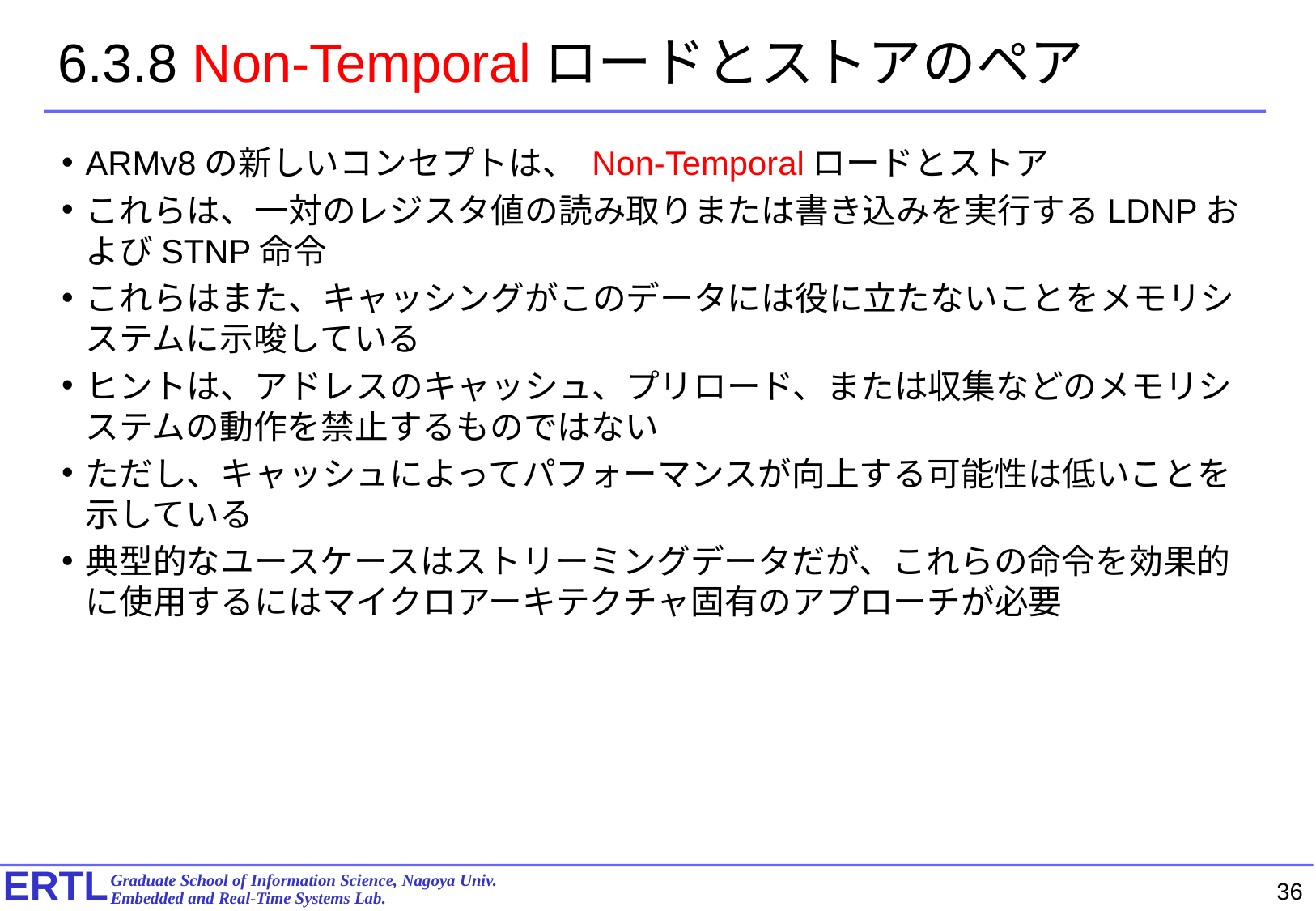

# 6.3.8 Non-Temporalロードとストアのペア
ARMv8の新しいコンセプトは、 Non-Temporalロードとストア
これらは、一対のレジスタ値の読み取りまたは書き込みを実行するLDNPおよびSTNP命令
これらはまた、キャッシングがこのデータには役に立たないことをメモリシステムに示唆している
ヒントは、アドレスのキャッシュ、プリロード、または収集などのメモリシステムの動作を禁止するものではない
ただし、キャッシュによってパフォーマンスが向上する可能性は低いことを示している
典型的なユースケースはストリーミングデータだが、これらの命令を効果的に使用するにはマイクロアーキテクチャ固有のアプローチが必要
36